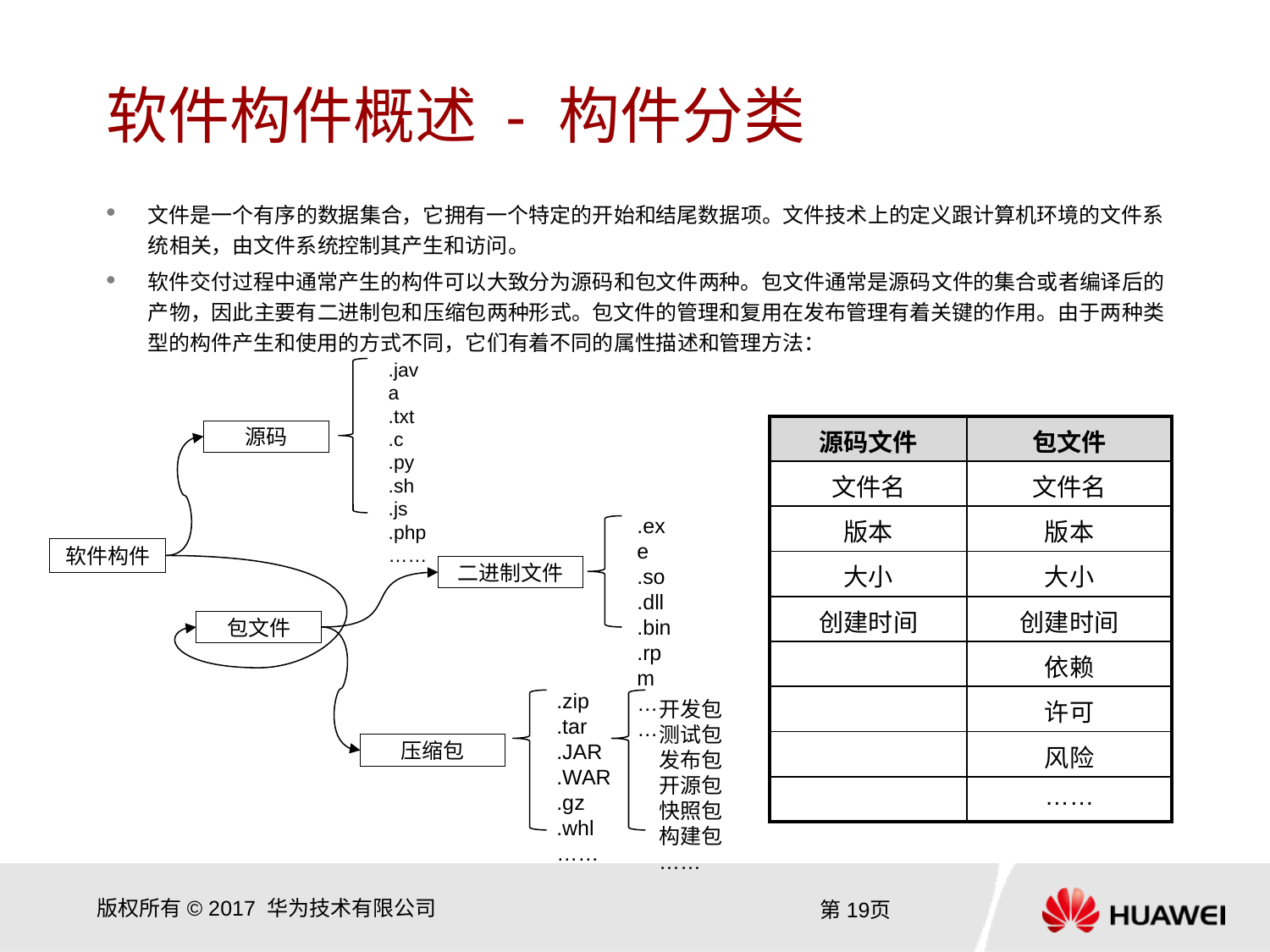

# 软件构件概述 - 构件分类
文件是一个有序的数据集合，它拥有一个特定的开始和结尾数据项。文件技术上的定义跟计算机环境的文件系统相关，由文件系统控制其产生和访问。
软件交付过程中通常产生的构件可以大致分为源码和包文件两种。包文件通常是源码文件的集合或者编译后的产物，因此主要有二进制包和压缩包两种形式。包文件的管理和复用在发布管理有着关键的作用。由于两种类型的构件产生和使用的方式不同，它们有着不同的属性描述和管理方法：

.java
.txt
.c
.py
.sh
.js
.php
……

源码
.exe
.so
.dll
.bin
.rpm
……

软件构件
二进制文件
包文件
.zip
.tar
.JAR
.WAR
.gz
.whl
……

开发包
测试包
发布包
开源包
快照包
构建包
……

压缩包
| 源码文件 | 包文件 |
| --- | --- |
| 文件名 | 文件名 |
| 版本 | 版本 |
| 大小 | 大小 |
| 创建时间 | 创建时间 |
|  | 依赖 |
|  | 许可 |
|  | 风险 |
|  | …… |